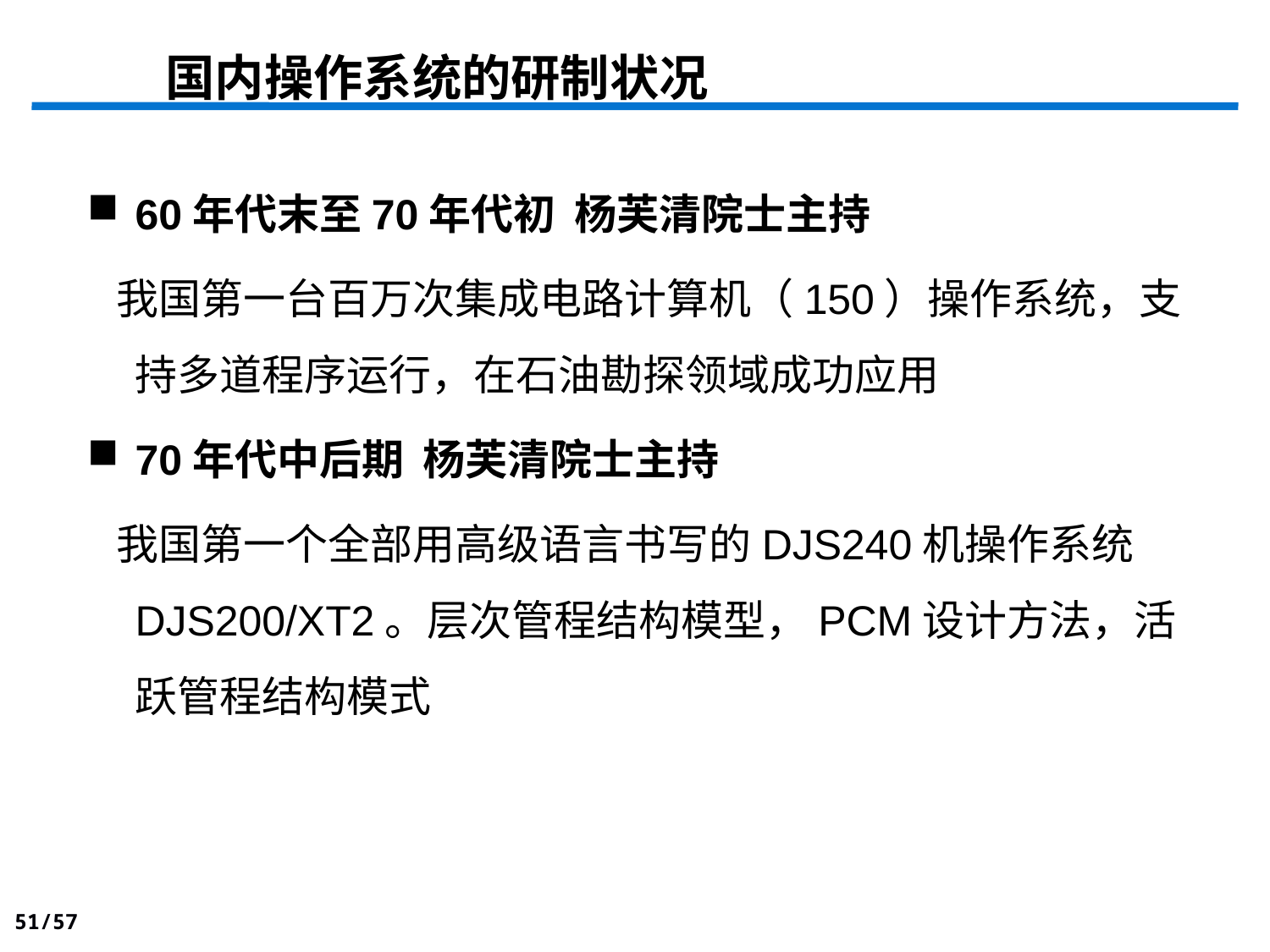

国内操作系统的研制状况
60年代末至70年代初  杨芙清院士主持
  我国第一台百万次集成电路计算机（150）操作系统，支持多道程序运行，在石油勘探领域成功应用
70年代中后期  杨芙清院士主持
  我国第一个全部用高级语言书写的DJS240机操作系统DJS200/XT2。层次管程结构模型，PCM设计方法，活跃管程结构模式